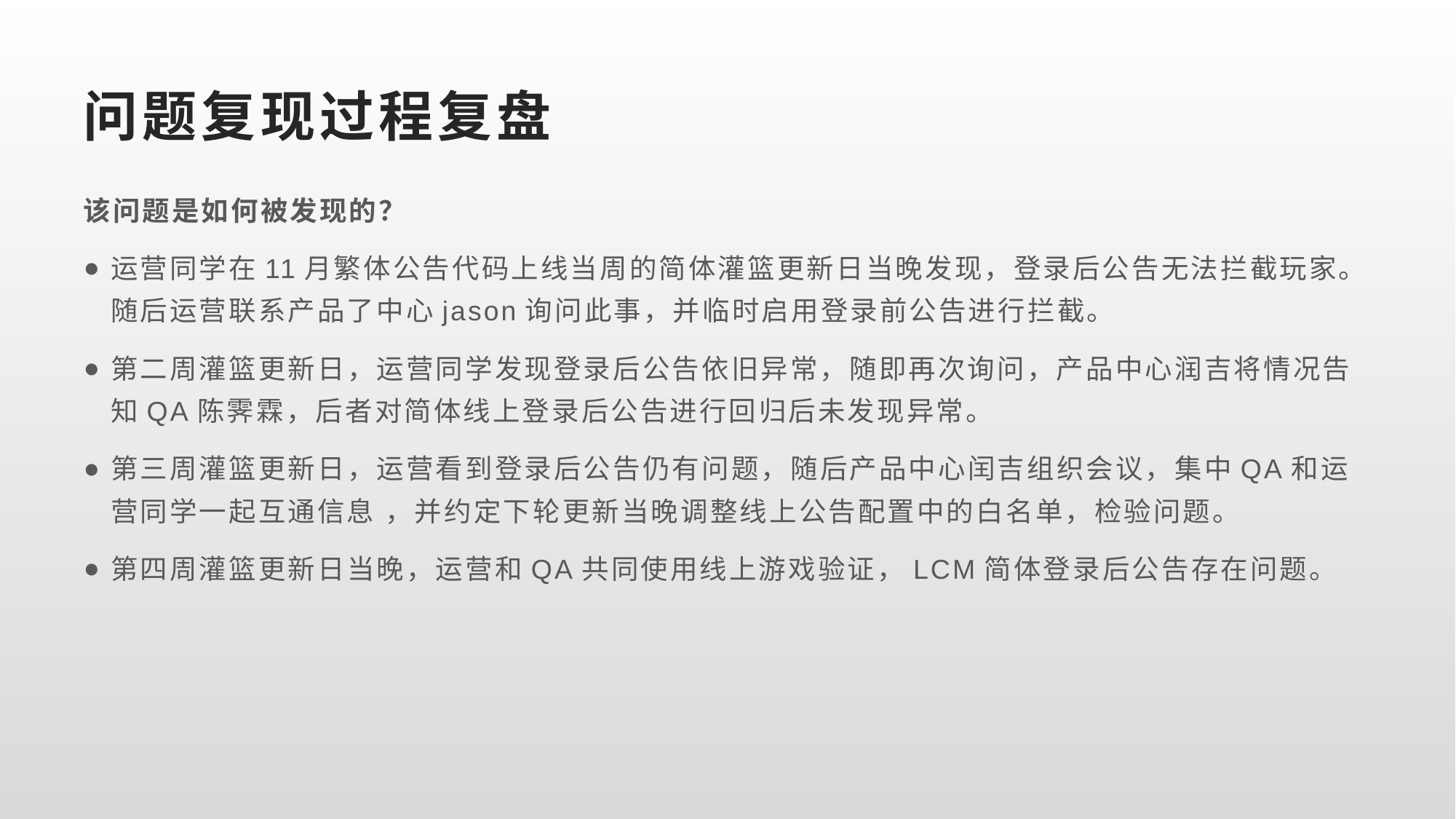

# 问题复现过程复盘
该问题是如何被发现的？
运营同学在11月繁体公告代码上线当周的简体灌篮更新日当晚发现，登录后公告无法拦截玩家。随后运营联系产品了中心jason询问此事，并临时启用登录前公告进行拦截。
第二周灌篮更新日，运营同学发现登录后公告依旧异常，随即再次询问，产品中心润吉将情况告知QA陈霁霖，后者对简体线上登录后公告进行回归后未发现异常。
第三周灌篮更新日，运营看到登录后公告仍有问题，随后产品中心闰吉组织会议，集中QA和运营同学一起互通信息 ，并约定下轮更新当晚调整线上公告配置中的白名单，检验问题。
第四周灌篮更新日当晚，运营和QA共同使用线上游戏验证，LCM简体登录后公告存在问题。